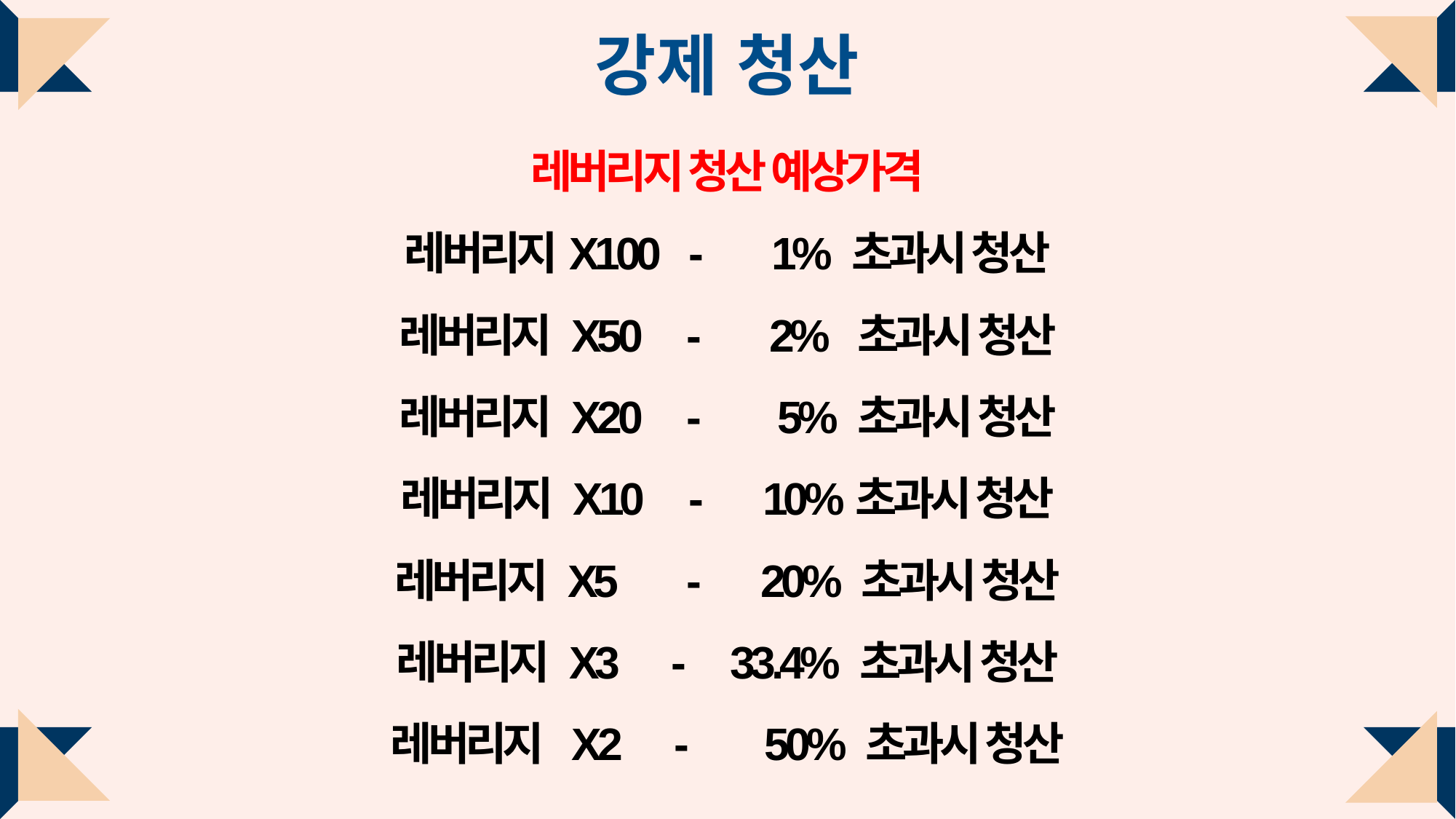

강제 청산

레버리지 청산 예상가격
레버리지X100    -         1% 초과시 청산
레버리지 X50      -         2%  초과시 청산
레버리지 X20      -          5% 초과시 청산
레버리지 X10      -        10%초과시 청산
레버리지 X5         -        20% 초과시 청산
레버리지 X3       -      33.4% 초과시 청산
레버리지  X2       -          50% 초과시 청산